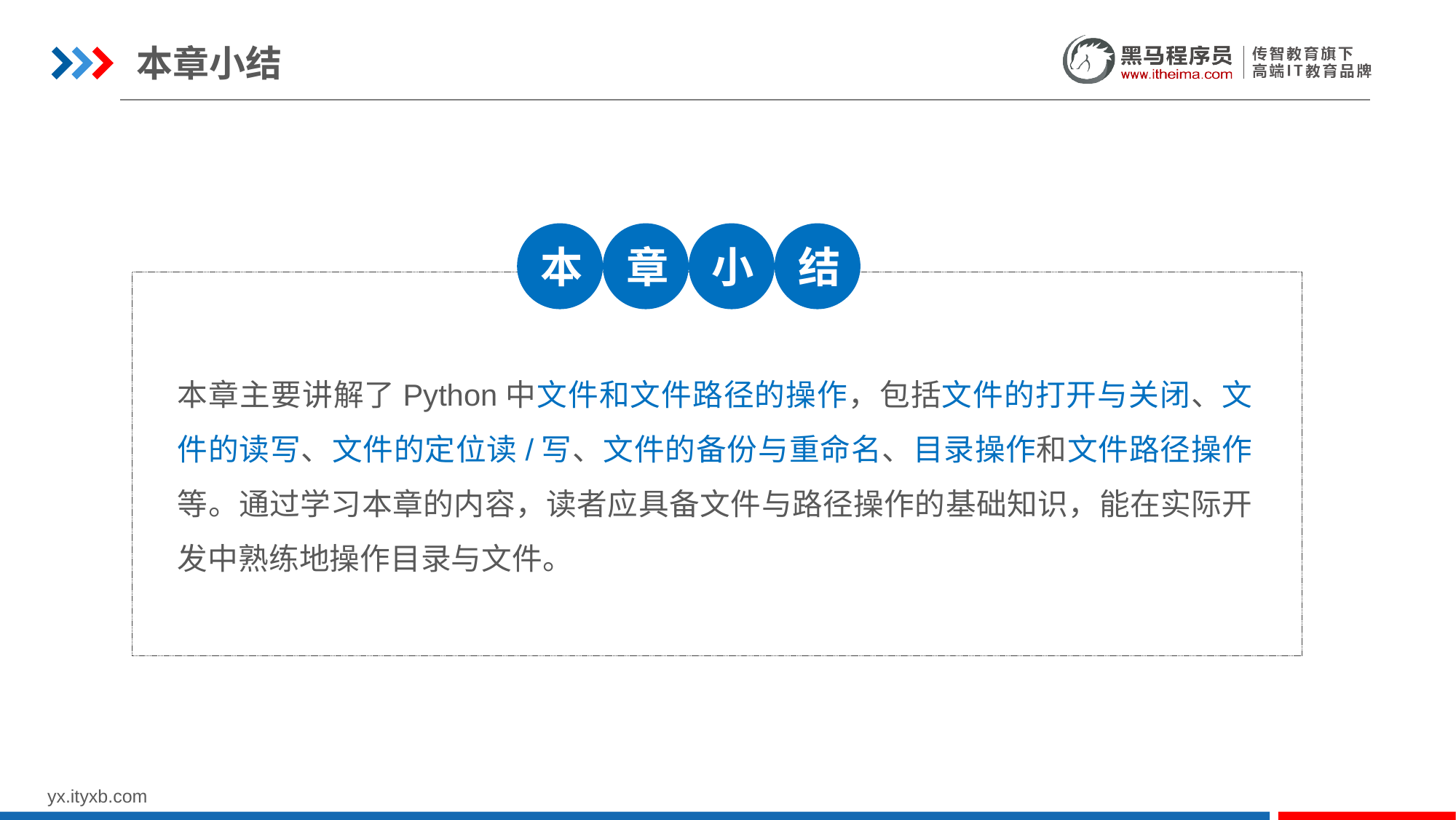

本章小结
本
章
小
结

本章主要讲解了Python中文件和文件路径的操作，包括文件的打开与关闭、文件的读写、文件的定位读/写、文件的备份与重命名、目录操作和文件路径操作等。通过学习本章的内容，读者应具备文件与路径操作的基础知识，能在实际开发中熟练地操作目录与文件。